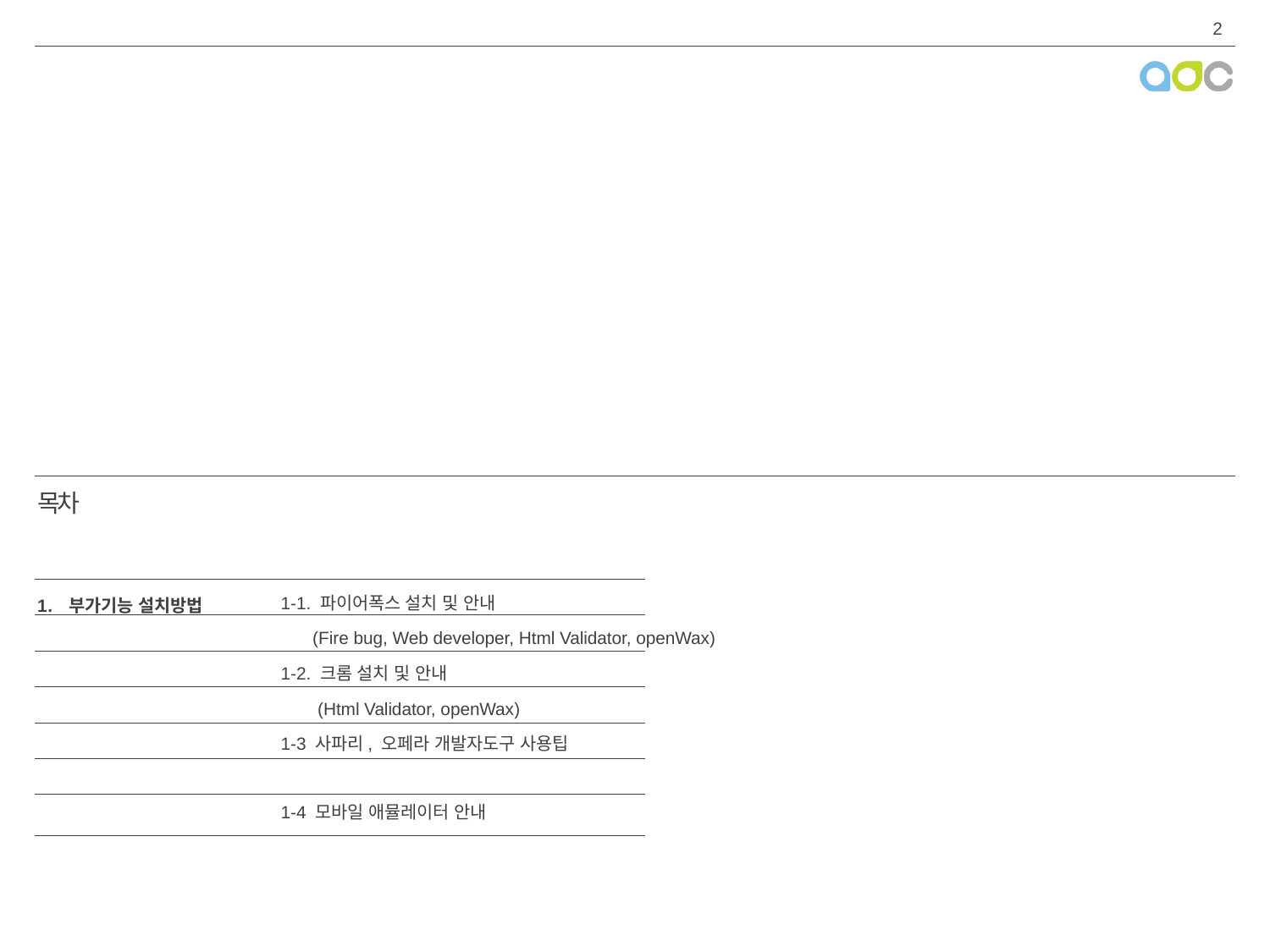

목차
1-1. 파이어폭스 설치 및 안내
	(Fire bug, Web developer, Html Validator, openWax)
1-2. 크롬 설치 및 안내
	 (Html Validator, openWax)
1-3 사파리, 오페라 개발자도구 사용팁
부가기능 설치방법

1-4 모바일 애뮬레이터 안내